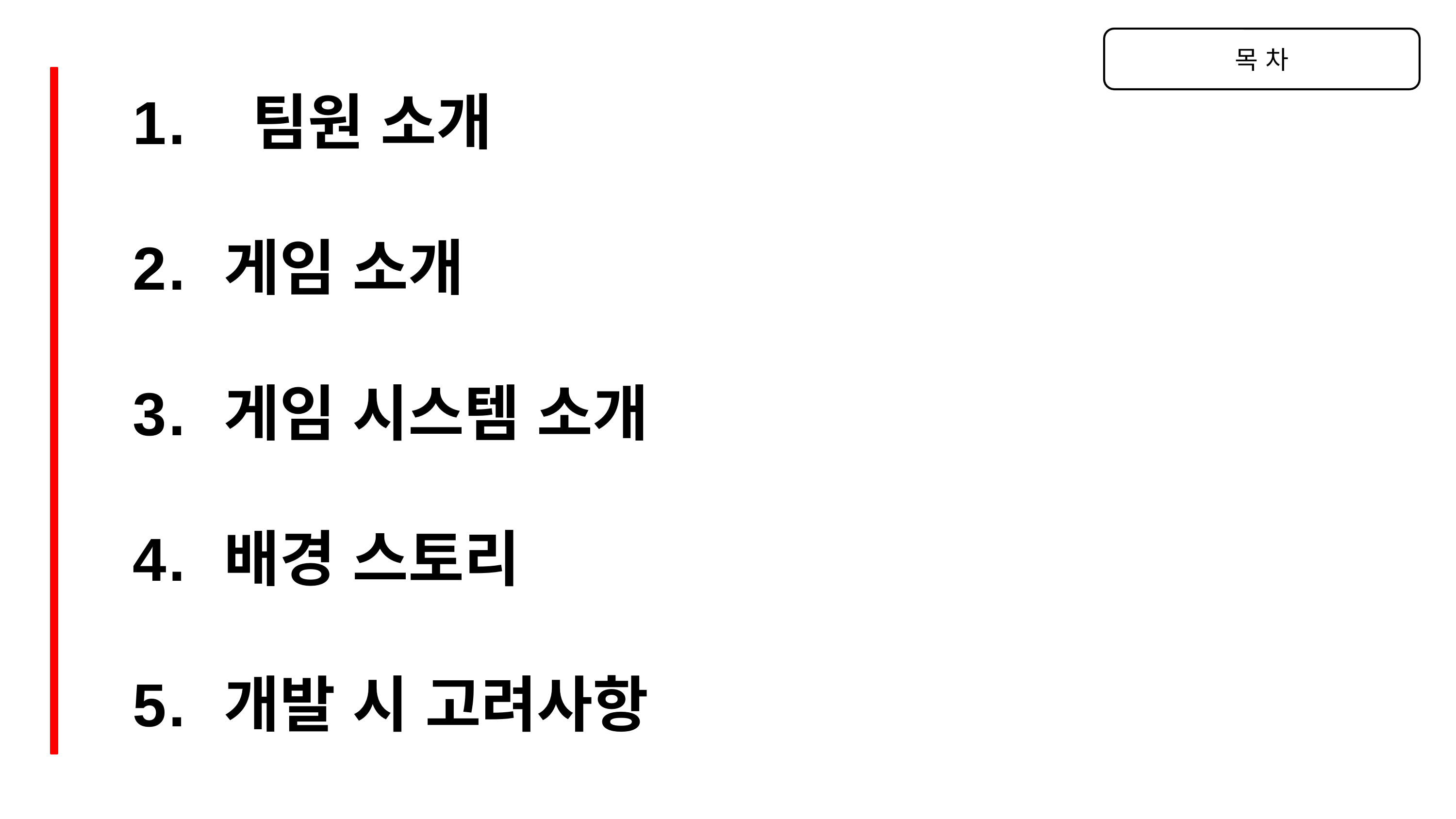

목 차

 팀원 소개

게임 소개

게임 시스템 소개

배경 스토리

개발 시 고려사항